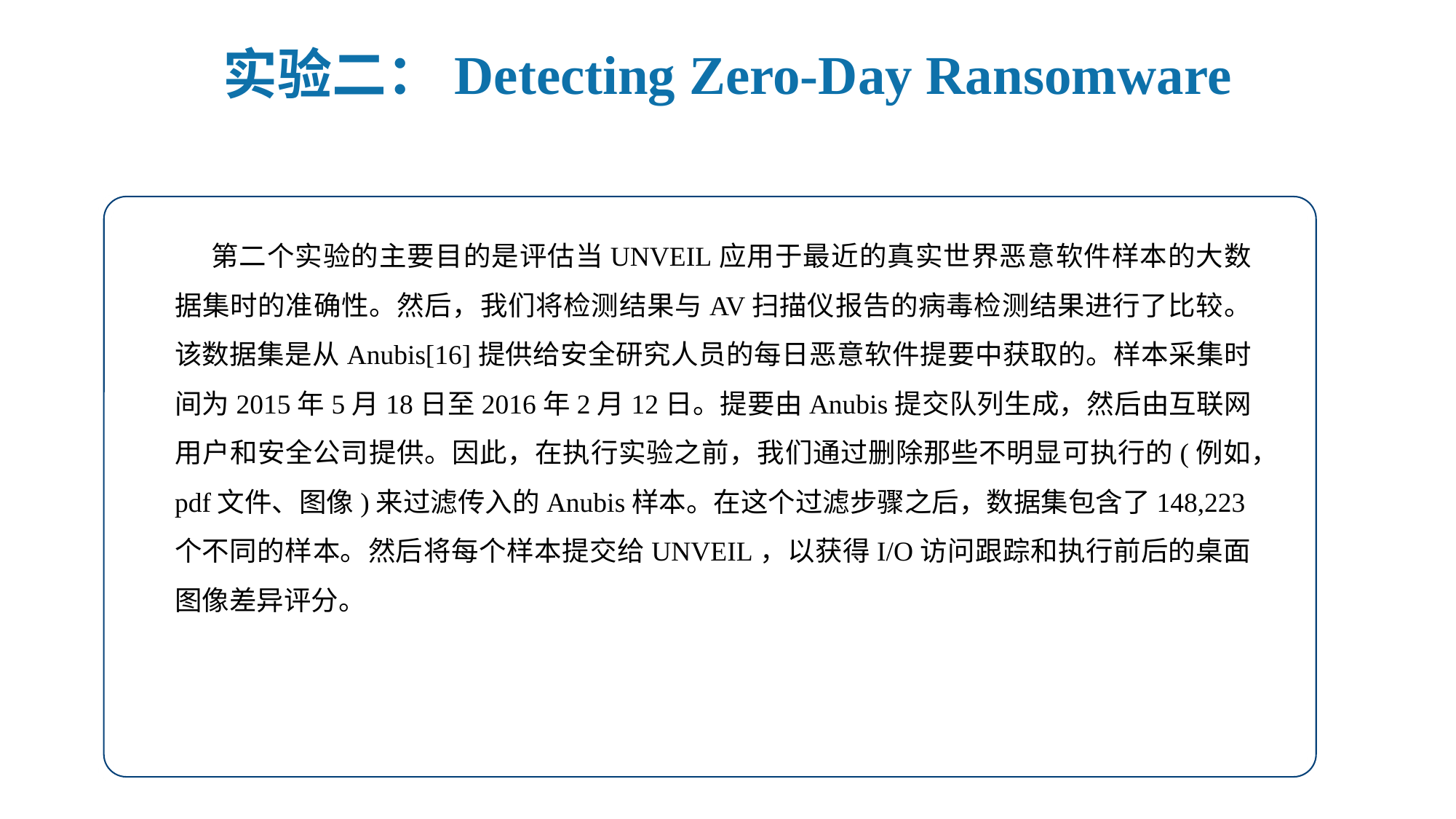

实验二：Detecting Zero-Day Ransomware

第二个实验的主要目的是评估当UNVEIL应用于最近的真实世界恶意软件样本的大数据集时的准确性。然后，我们将检测结果与AV扫描仪报告的病毒检测结果进行了比较。该数据集是从Anubis[16]提供给安全研究人员的每日恶意软件提要中获取的。样本采集时间为2015年5月18日至2016年2月12日。提要由Anubis提交队列生成，然后由互联网用户和安全公司提供。因此，在执行实验之前，我们通过删除那些不明显可执行的(例如，pdf文件、图像)来过滤传入的Anubis样本。在这个过滤步骤之后，数据集包含了148,223个不同的样本。然后将每个样本提交给UNVEIL，以获得I/O访问跟踪和执行前后的桌面图像差异评分。